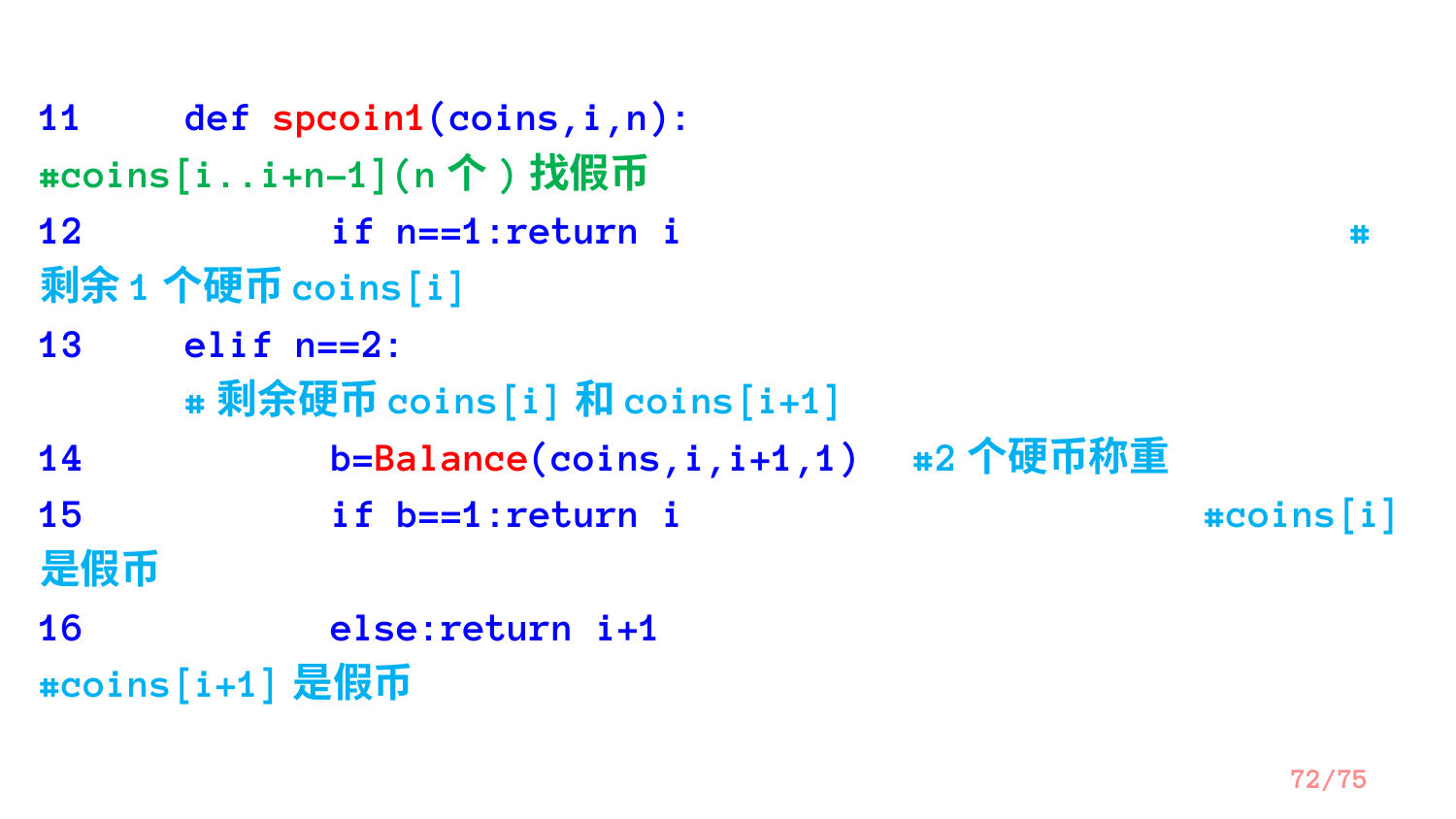

11	def spcoin1(coins,i,n):				#coins[i..i+n-1](n个)找假币
12		if n==1:return i					#剩余1个硬币coins[i]
13  	elif n==2:								#剩余硬币coins[i]和coins[i+1]
14   		b=Balance(coins,i,i+1,1)	#2个硬币称重
15   		if b==1:return i				#coins[i]是假币
16   		else:return i+1					#coins[i+1]是假币
72/75